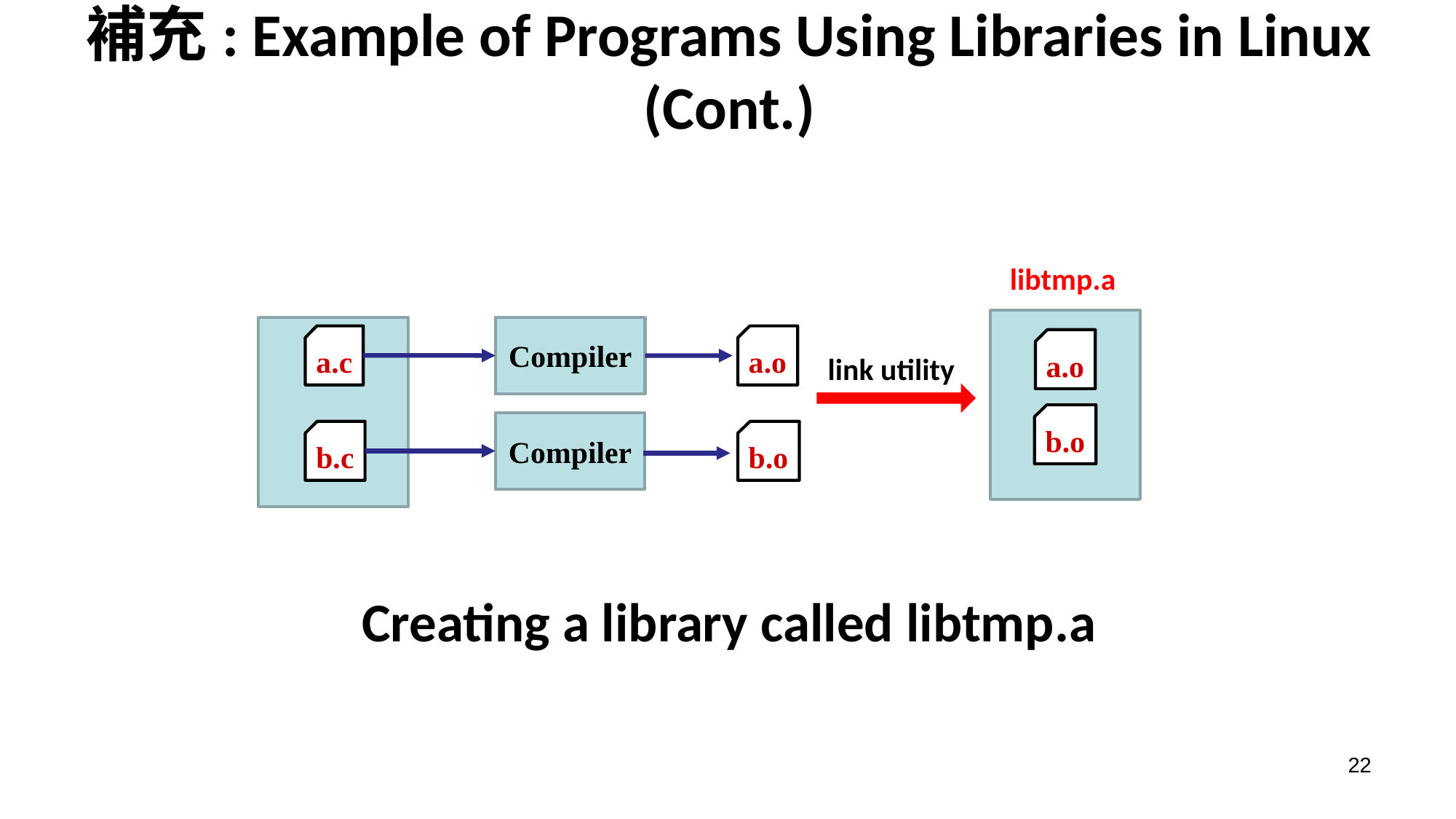

# 補充: Example of Programs Using Libraries in Linux (Cont.)
libtmp.a

Compiler
a.c
a.o
a.o
link utility

b.o
Compiler
b.c
b.o
Creating a library called libtmp.a

22